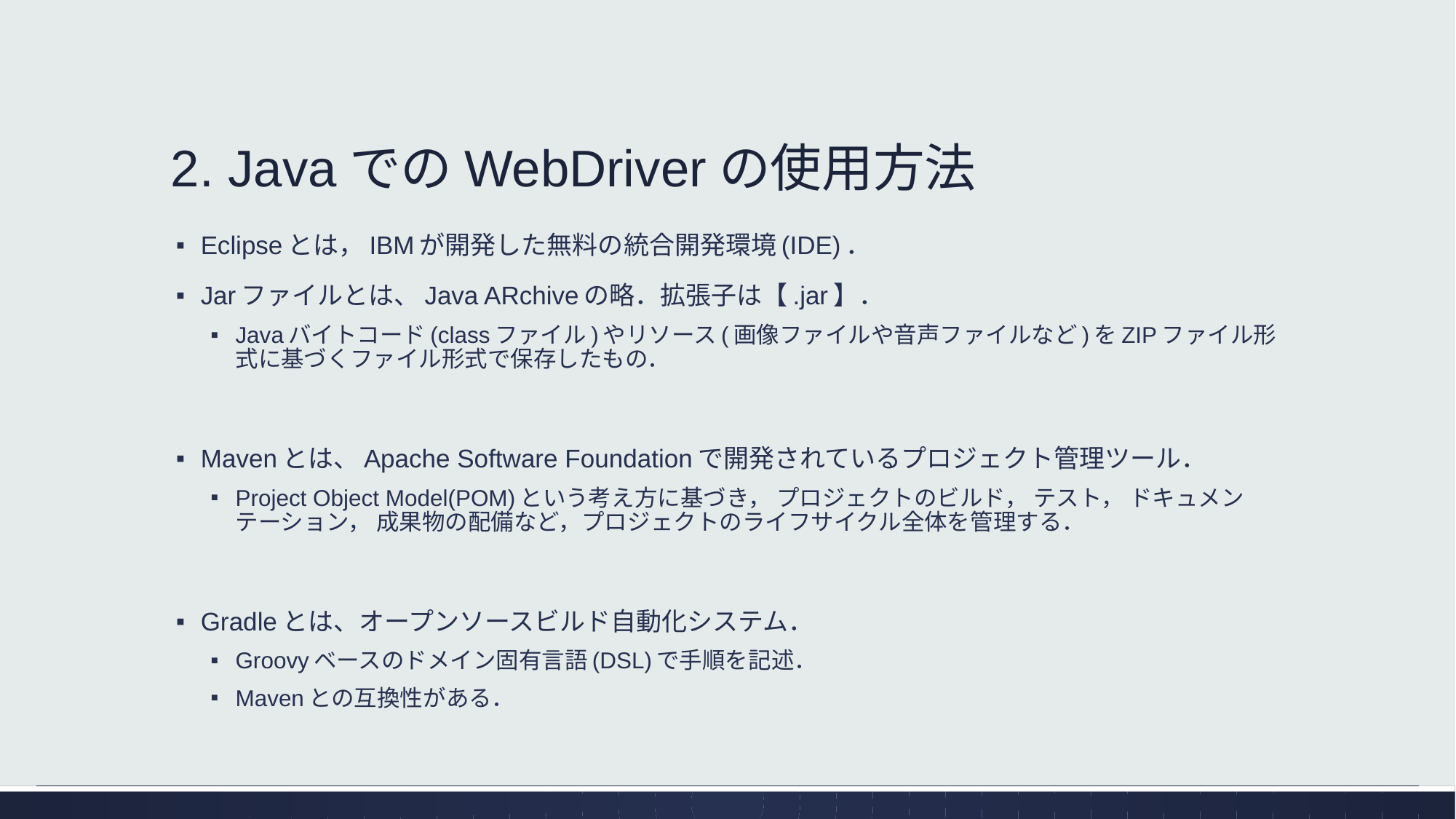

# 2. JavaでのWebDriverの使用方法
Eclipseとは，IBMが開発した無料の統合開発環境(IDE)．
Jarファイルとは、Java ARchiveの略．拡張子は【.jar】．
Javaバイトコード(classファイル)やリソース(画像ファイルや音声ファイルなど)をZIPファイル形式に基づくファイル形式で保存したもの．

Mavenとは、Apache Software Foundationで開発されているプロジェクト管理ツール．
Project Object Model(POM)という考え方に基づき， プロジェクトのビルド， テスト， ドキュメンテーション， 成果物の配備など，プロジェクトのライフサイクル全体を管理する．

Gradleとは、オープンソースビルド自動化システム．
Groovyベースのドメイン固有言語(DSL)で手順を記述．
Mavenとの互換性がある．